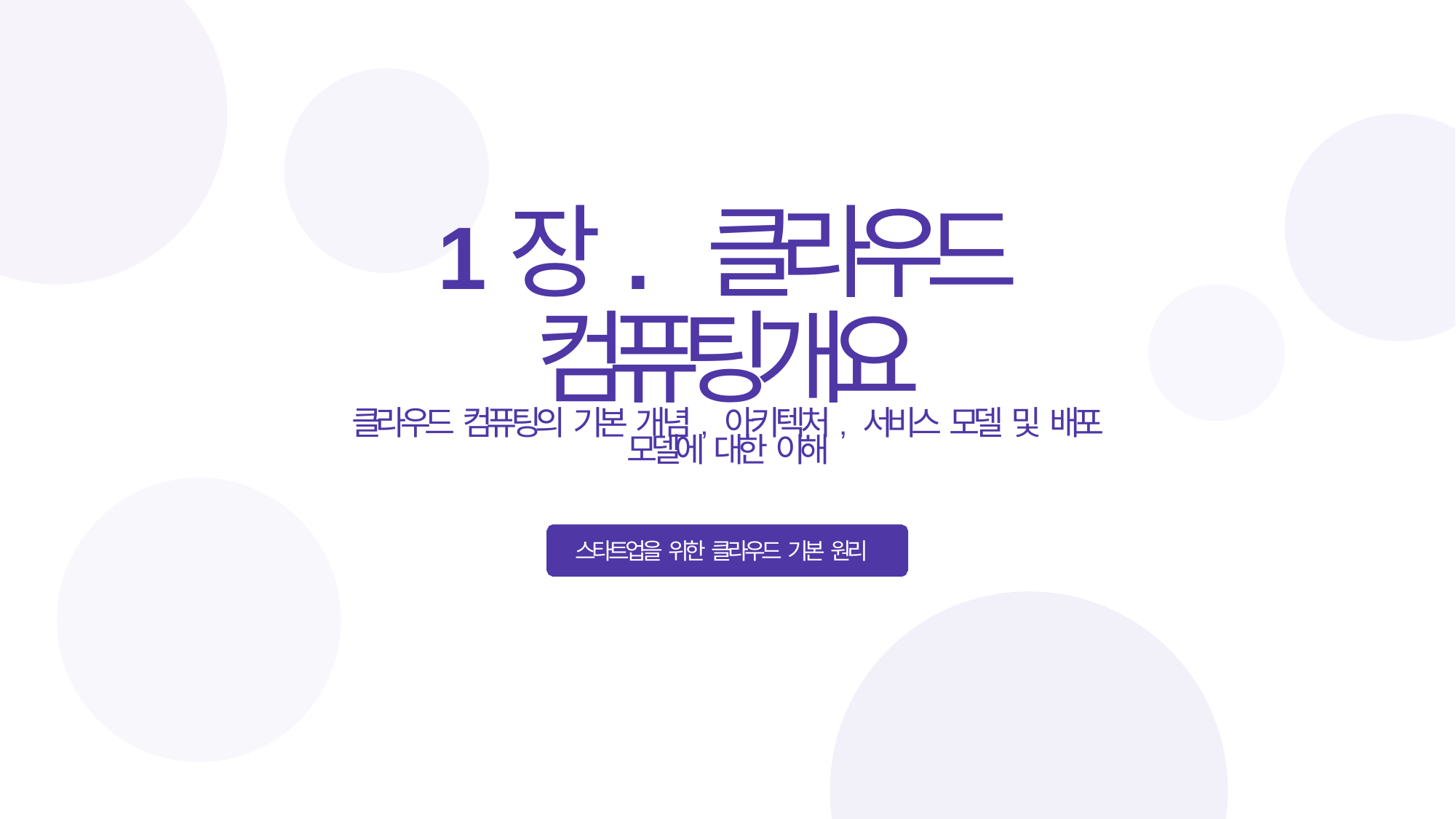

1장.	클라우드 컴퓨팅 개요
클라우드 컴퓨팅의 기본 개념, 아키텍처, 서비스 모델 및 배포 모델에 대한 이해

스타트업을 위한 클라우드 기본 원리